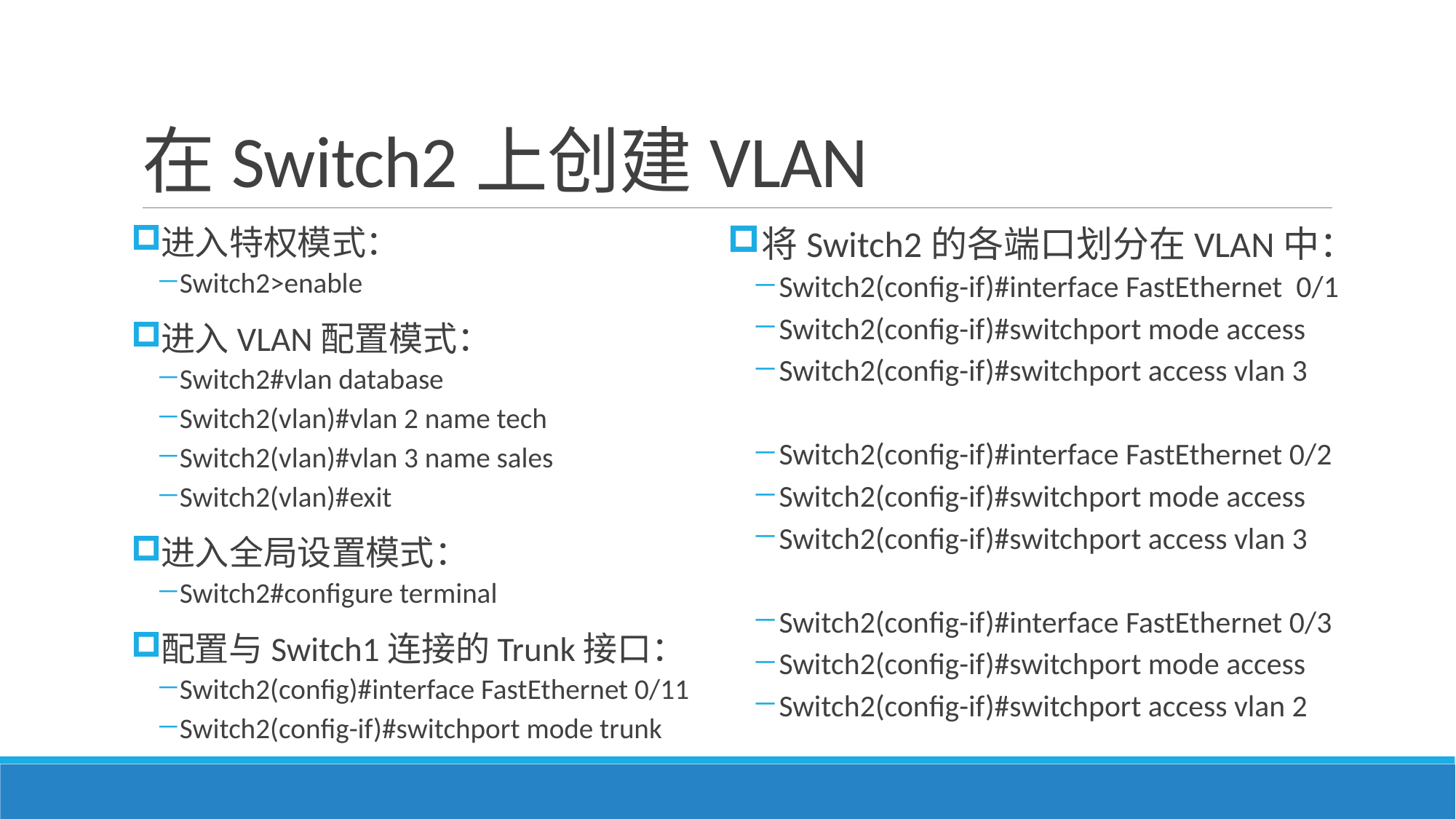

# 在Switch2上创建VLAN
进入特权模式：
Switch2>enable
进入VLAN配置模式：
Switch2#vlan database
Switch2(vlan)#vlan 2 name tech
Switch2(vlan)#vlan 3 name sales
Switch2(vlan)#exit
进入全局设置模式：
Switch2#configure terminal
配置与Switch1连接的Trunk接口：
Switch2(config)#interface FastEthernet 0/11
Switch2(config-if)#switchport mode trunk

将Switch2的各端口划分在VLAN中：
Switch2(config-if)#interface FastEthernet  0/1
Switch2(config-if)#switchport mode access
Switch2(config-if)#switchport access vlan 3

Switch2(config-if)#interface FastEthernet 0/2
Switch2(config-if)#switchport mode access
Switch2(config-if)#switchport access vlan 3

Switch2(config-if)#interface FastEthernet 0/3
Switch2(config-if)#switchport mode access
Switch2(config-if)#switchport access vlan 2